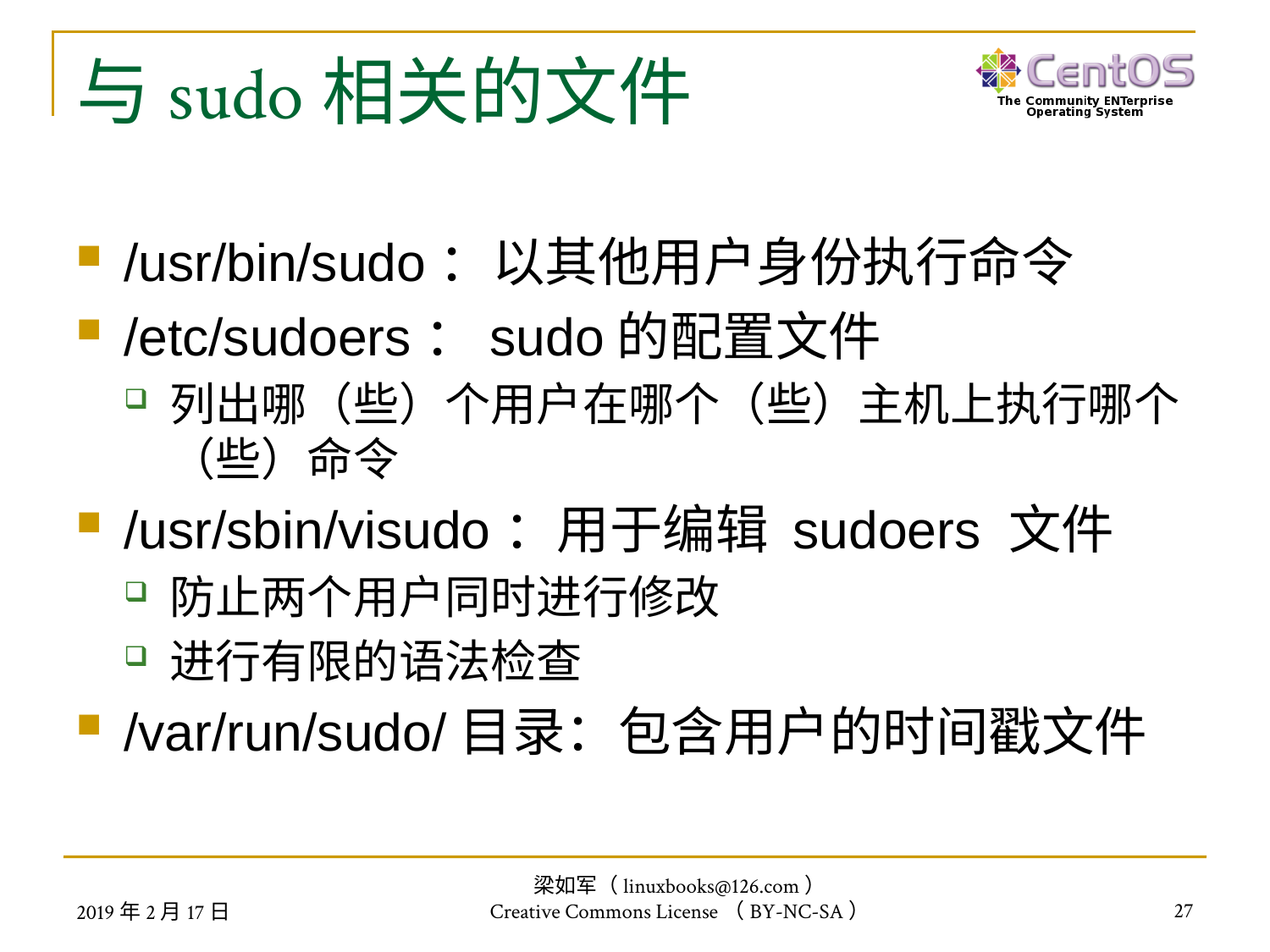

# 与sudo相关的文件
/usr/bin/sudo：以其他用户身份执行命令
/etc/sudoers：sudo的配置文件
列出哪（些）个用户在哪个（些）主机上执行哪个（些）命令
/usr/sbin/visudo：用于编辑 sudoers 文件
防止两个用户同时进行修改
进行有限的语法检查
/var/run/sudo/目录：包含用户的时间戳文件

梁如军（linuxbooks@126.com）
Creative Commons License（BY-NC-SA）
2019年2月17日
27